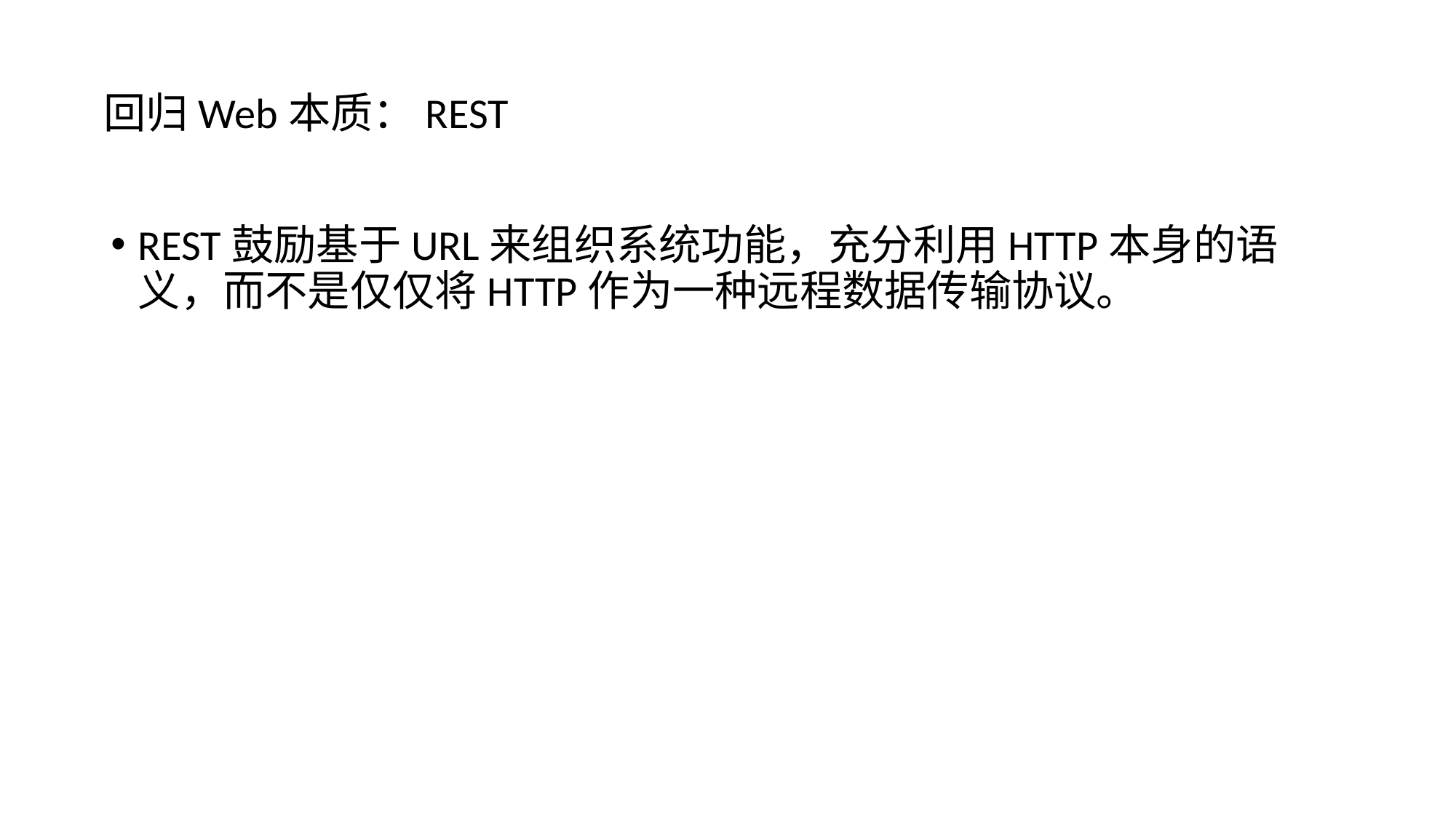

# 回归Web本质：REST
REST鼓励基于URL来组织系统功能，充分利用HTTP本身的语义，而不是仅仅将HTTP作为一种远程数据传输协议。